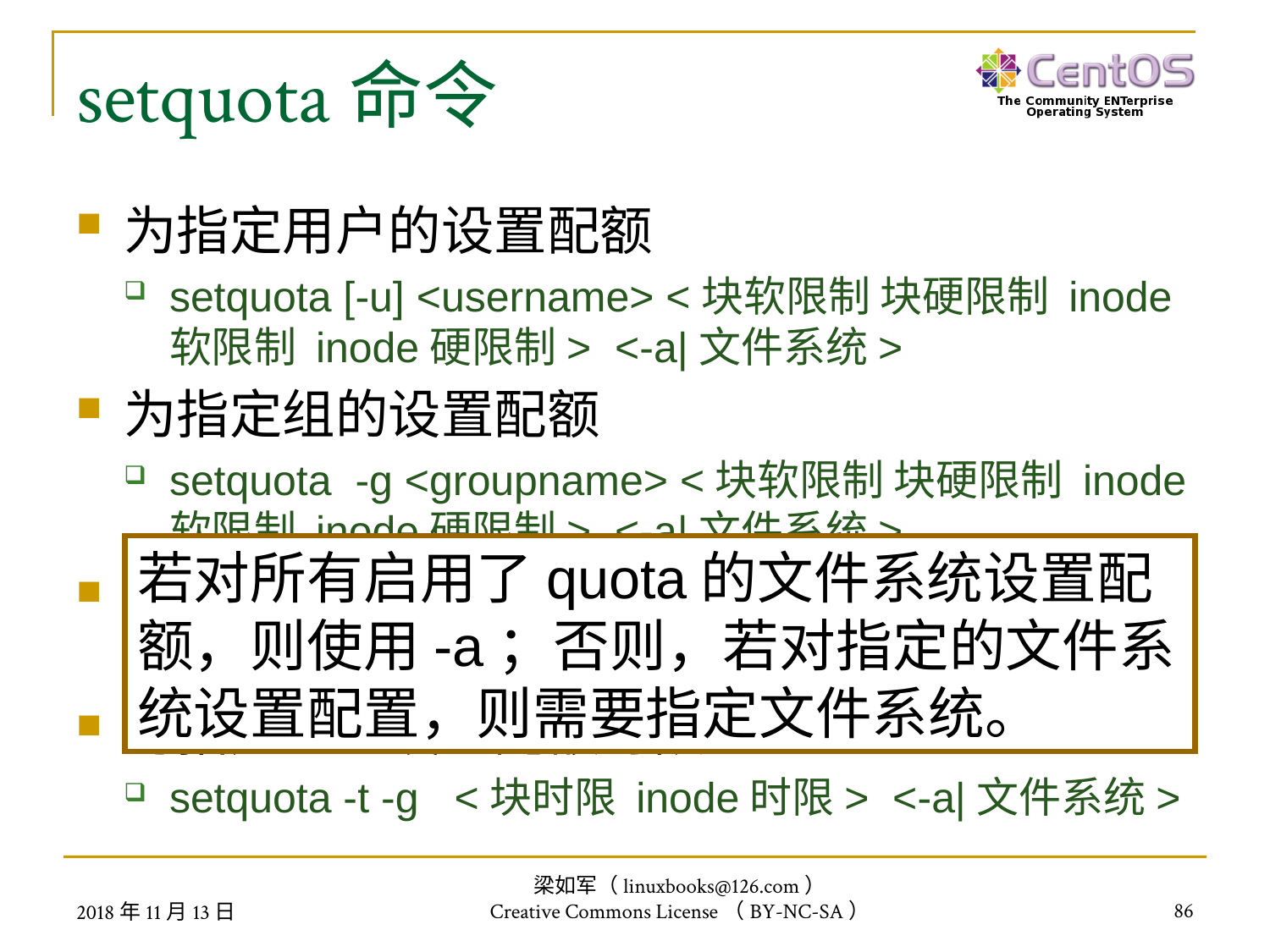

# setquota命令
为指定用户的设置配额
setquota [-u] <username> <块软限制 块硬限制 inode软限制 inode硬限制>  <-a|文件系统>
为指定组的设置配额
setquota  -g <groupname> <块软限制 块硬限制 inode软限制 inode硬限制>  <-a|文件系统>
为指定用户的设置配额时限
setquota -t [-u] <块时限 inode时限>  <-a|文件系统>
为指定组的设置配额时限
setquota -t -g   <块时限 inode时限>  <-a|文件系统>
若对所有启用了quota的文件系统设置配额，则使用-a；否则，若对指定的文件系统设置配置，则需要指定文件系统。
梁如军（linuxbooks@126.com）
Creative Commons License（BY-NC-SA）
2018年11月13日
86